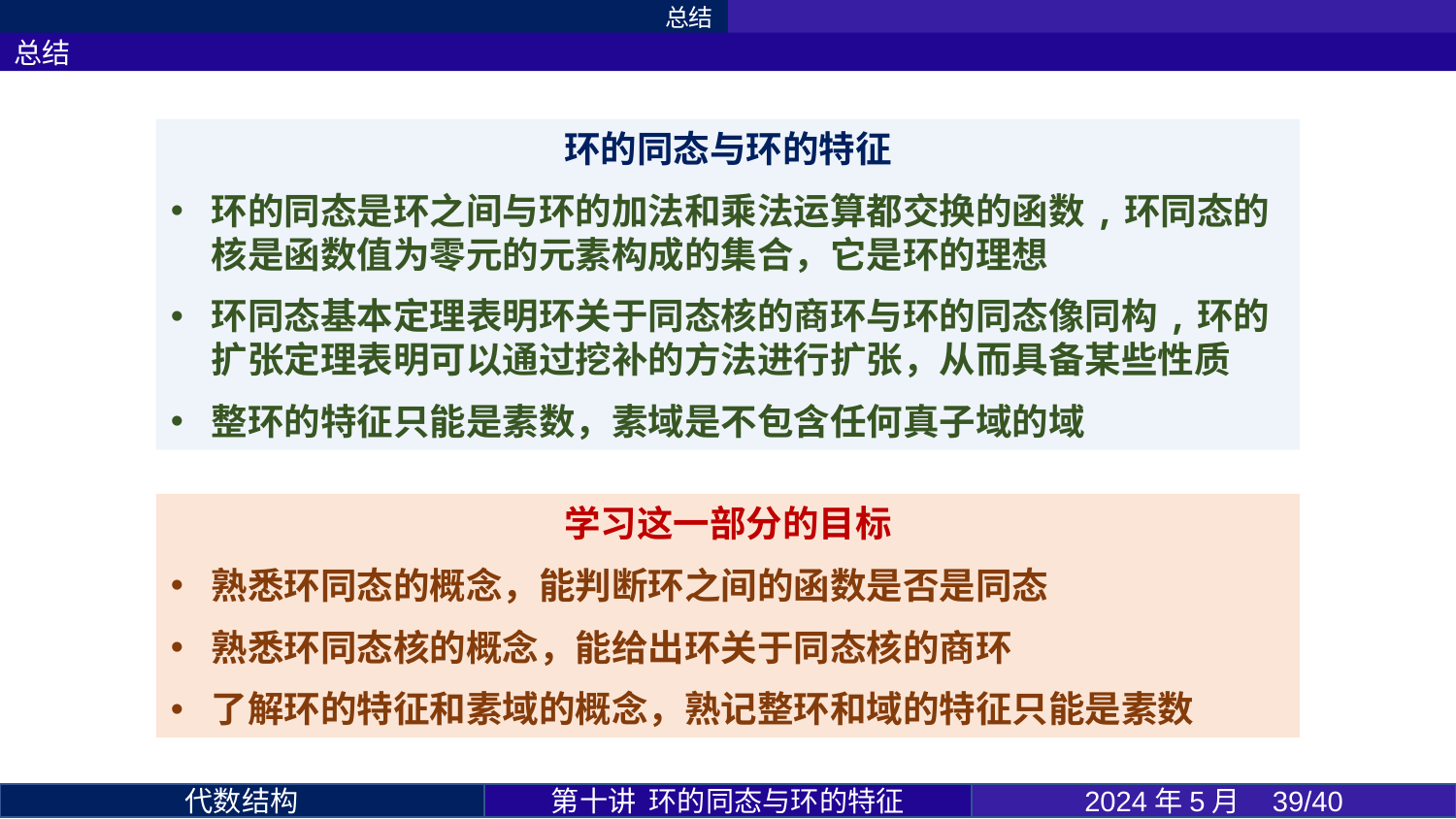

总结
总结
环的同态与环的特征
环的同态是环之间与环的加法和乘法运算都交换的函数,环同态的核是函数值为零元的元素构成的集合，它是环的理想
环同态基本定理表明环关于同态核的商环与环的同态像同构,环的扩张定理表明可以通过挖补的方法进行扩张，从而具备某些性质
整环的特征只能是素数，素域是不包含任何真子域的域
学习这一部分的目标
熟悉环同态的概念，能判断环之间的函数是否是同态
熟悉环同态核的概念，能给出环关于同态核的商环
了解环的特征和素域的概念，熟记整环和域的特征只能是素数
第十讲  环的同态与环的特征
2024年5月    39/40
代数结构